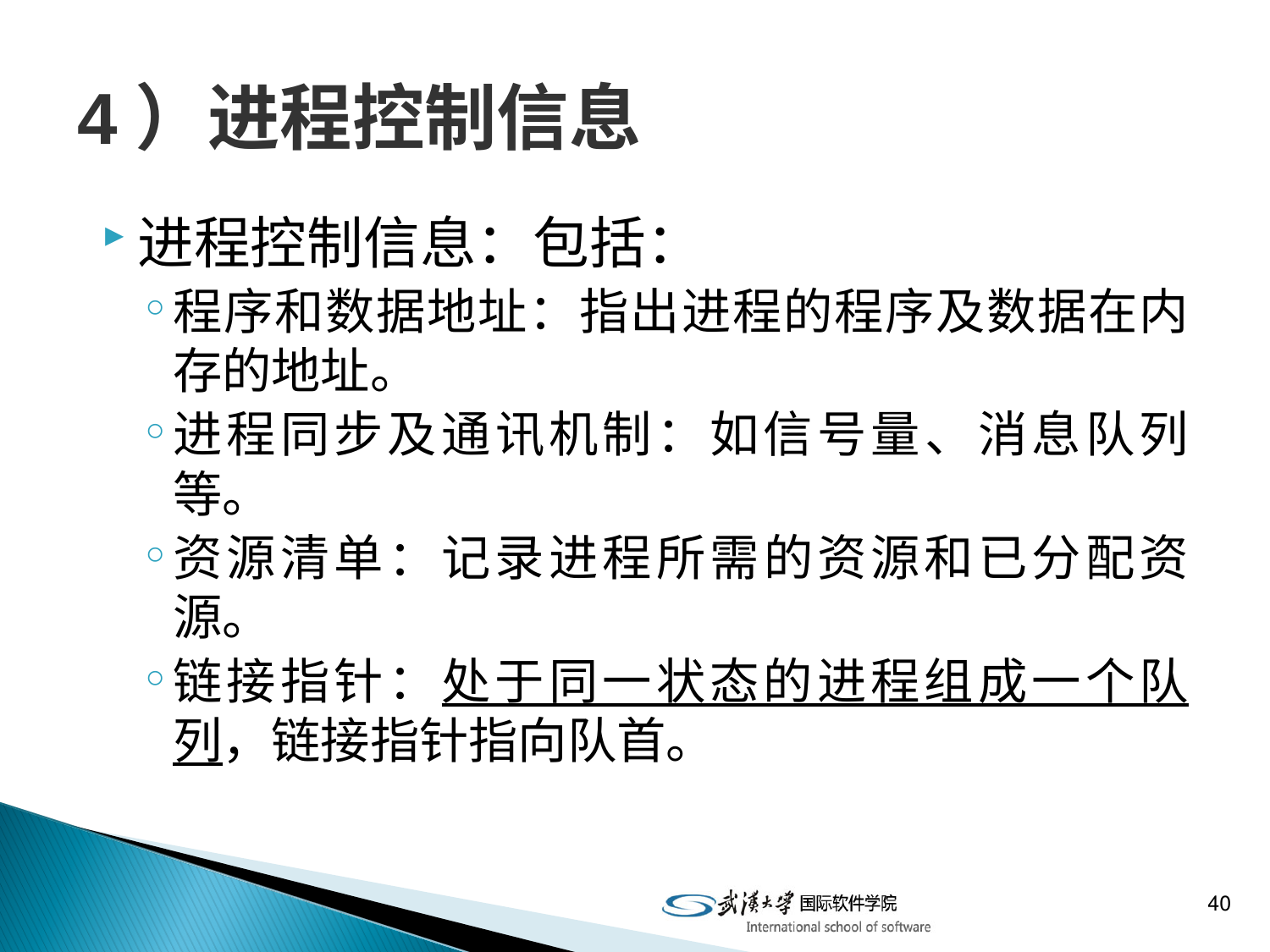

# 4）进程控制信息
进程控制信息：包括：
程序和数据地址：指出进程的程序及数据在内存的地址。
进程同步及通讯机制：如信号量、消息队列等。
资源清单：记录进程所需的资源和已分配资源。
链接指针：处于同一状态的进程组成一个队列，链接指针指向队首。